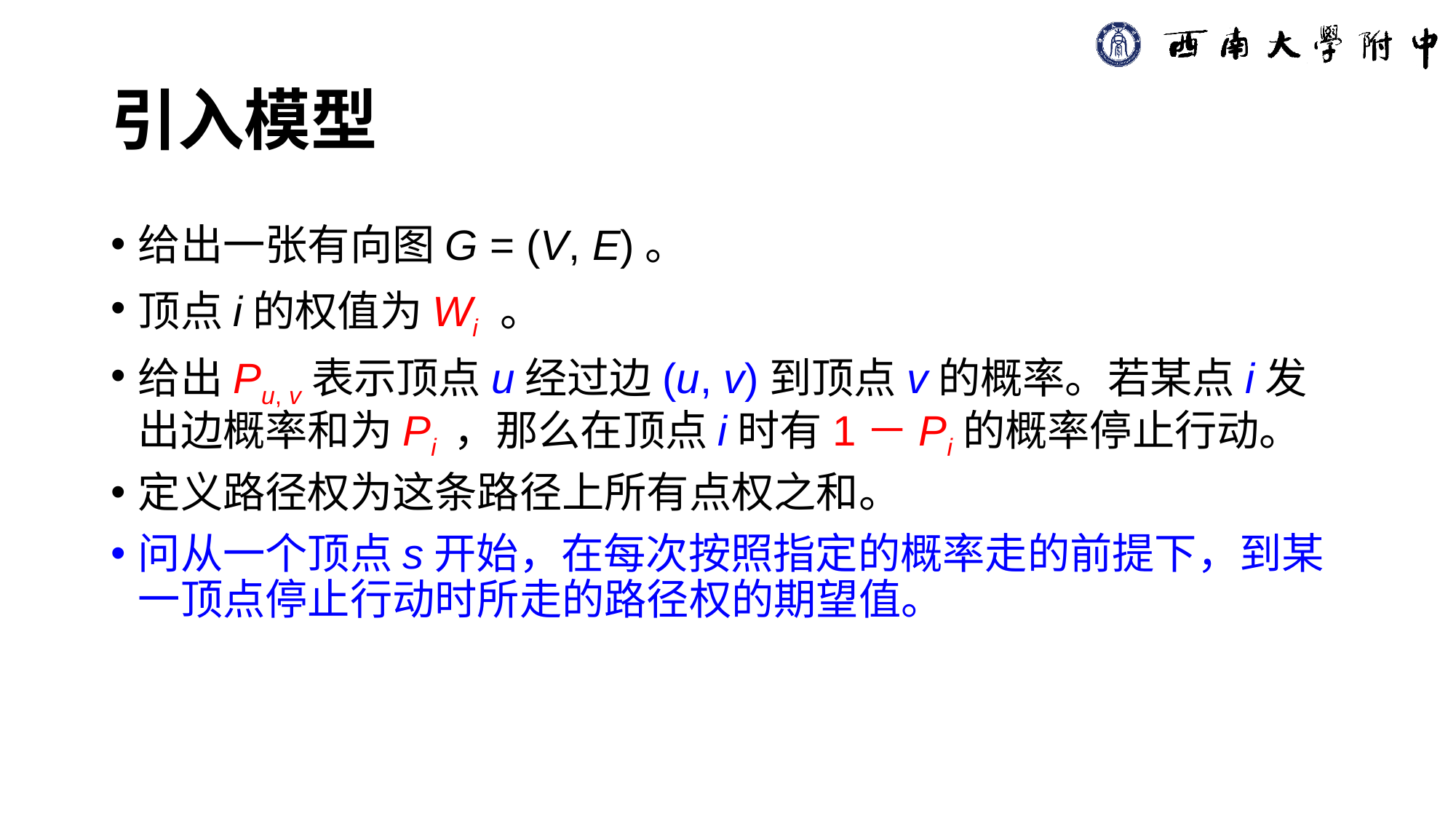

# 引入模型
给出一张有向图G = (V, E)。
顶点i的权值为Wi 。
给出Pu, v表示顶点u经过边(u, v)到顶点v的概率。若某点i发出边概率和为Pi ，那么在顶点i时有1－Pi的概率停止行动。
定义路径权为这条路径上所有点权之和。
问从一个顶点s开始，在每次按照指定的概率走的前提下，到某一顶点停止行动时所走的路径权的期望值。